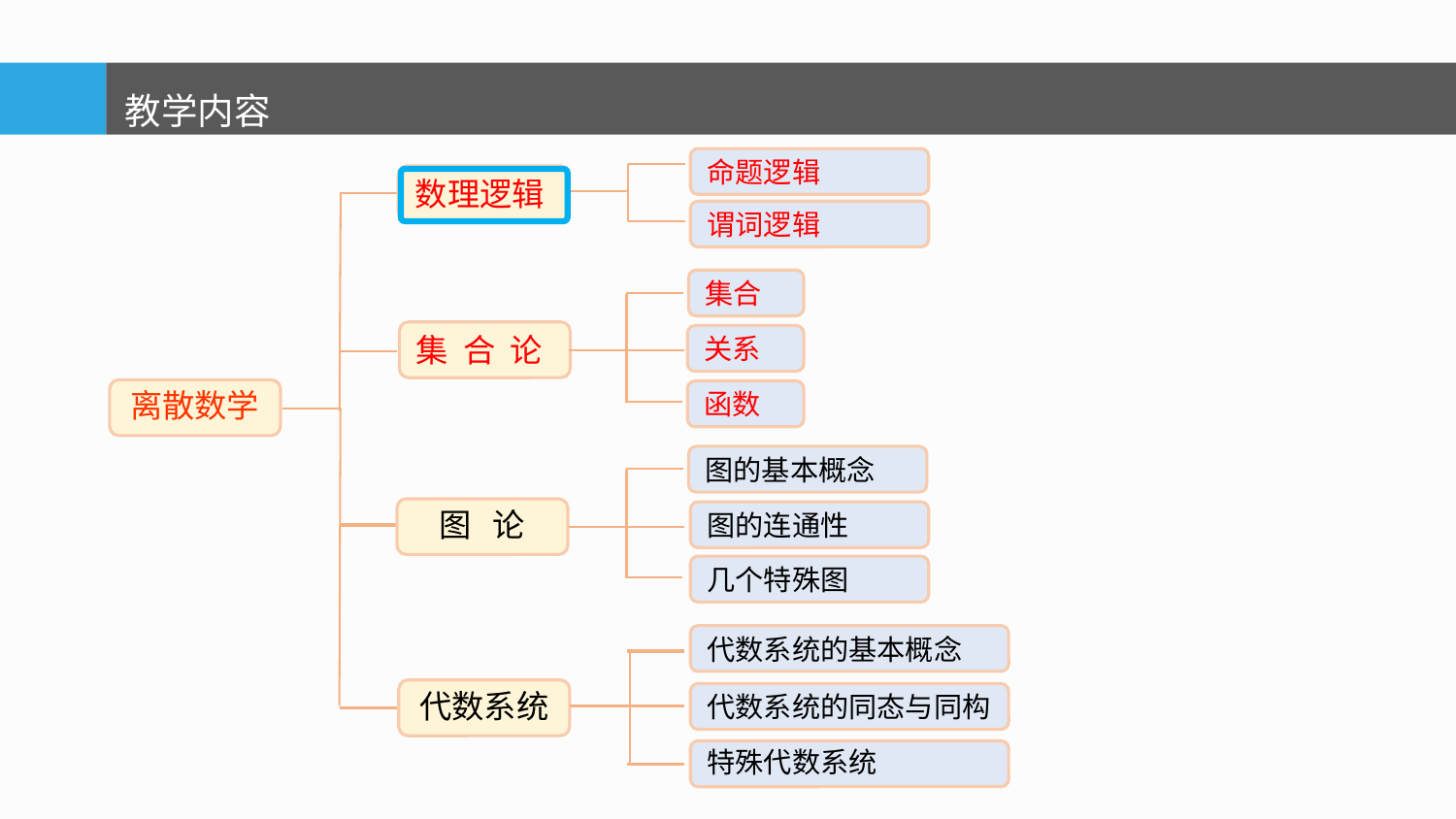

教学内容

命题逻辑
数理逻辑

谓词逻辑
集合
集  合  论
关系
离散数学
函数
图的基本概念
图   论
图的连通性
几个特殊图
代数系统的基本概念
代数系统
代数系统的同态与同构
特殊代数系统